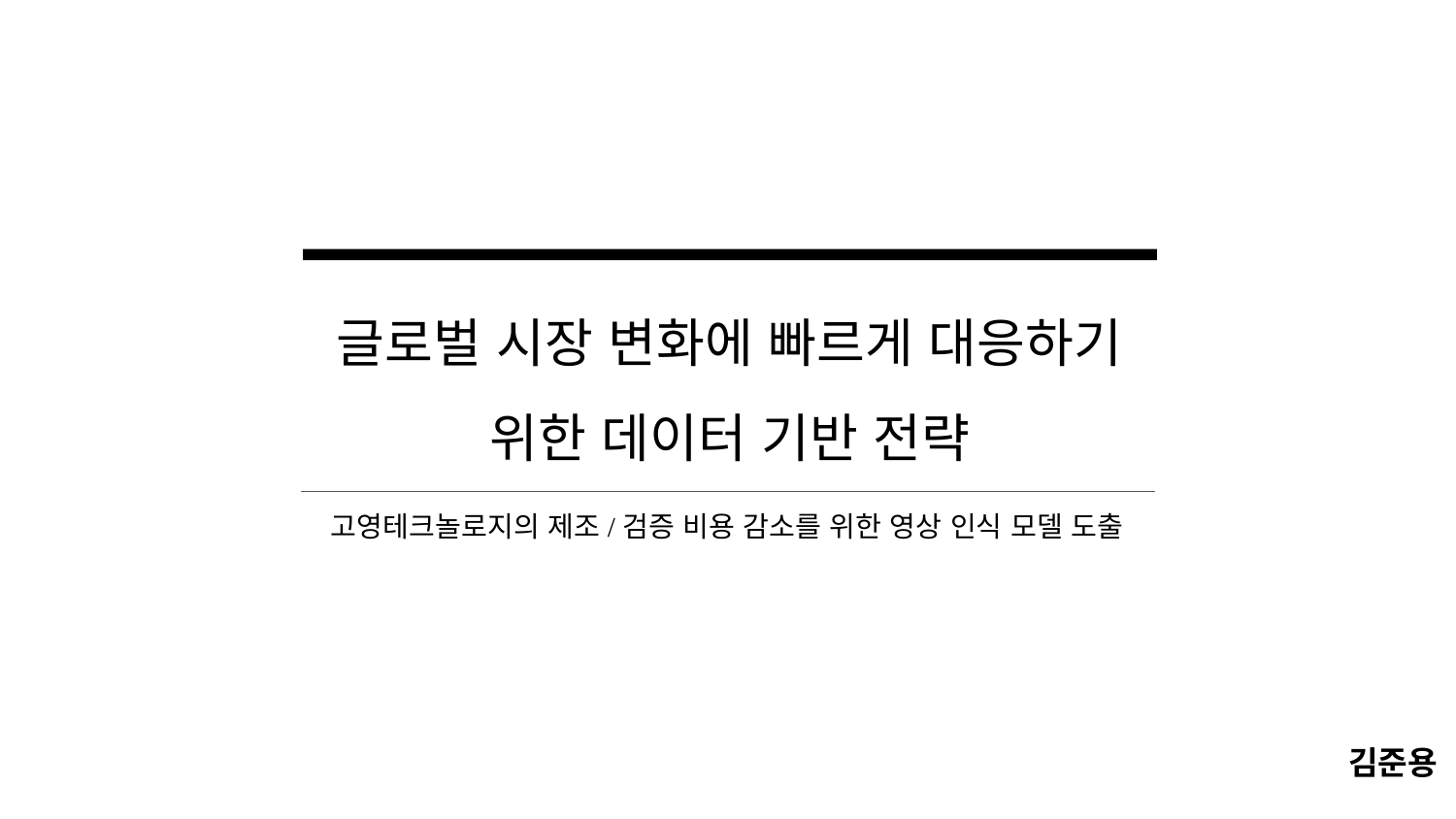

글로벌 시장 변화에 빠르게 대응하기 위한 데이터 기반 전략
고영테크놀로지의 제조/검증 비용 감소를 위한 영상 인식 모델 도출
김준용